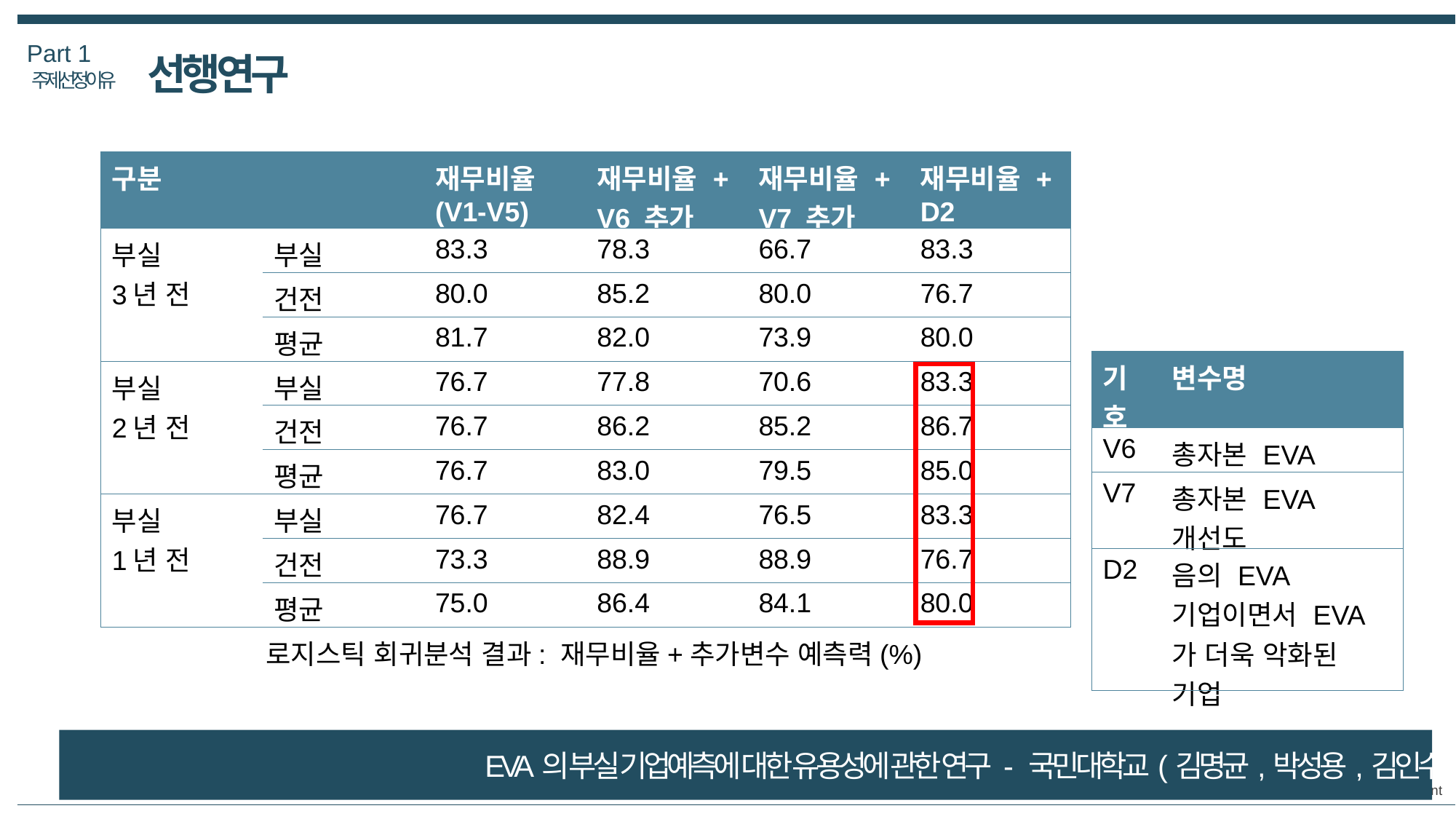

Part 1
선행연구
주제선정이유
 선행연구
| 구분 |  | 재무비율(V1-V5) | 재무비율 + V6 추가 | 재무비율 + V7 추가 | 재무비율 + D2 |
| --- | --- | --- | --- | --- | --- |
| 부실 3년 전 | 부실 | 83.3 | 78.3 | 66.7 | 83.3 |
|  | 건전 | 80.0 | 85.2 | 80.0 | 76.7 |
|  | 평균 | 81.7 | 82.0 | 73.9 | 80.0 |
| 부실 2년 전 | 부실 | 76.7 | 77.8 | 70.6 | 83.3 |
|  | 건전 | 76.7 | 86.2 | 85.2 | 86.7 |
|  | 평균 | 76.7 | 83.0 | 79.5 | 85.0 |
| 부실 1년 전 | 부실 | 76.7 | 82.4 | 76.5 | 83.3 |
|  | 건전 | 73.3 | 88.9 | 88.9 | 76.7 |
|  | 평균 | 75.0 | 86.4 | 84.1 | 80.0 |
| 기호 | 변수명 |
| --- | --- |
| V6 | 총자본 EVA |
| V7 | 총자본 EVA 개선도 |
| D2 | 음의 EVA 기업이면서 EVA가 더욱 악화된 기업 |

(3) 문제점 및 개선방안
로지스틱 회귀분석 결과: 재무비율+추가변수 예측력(%)

EVA의 부실 기업예측에 대한 유용성에 관한 연구 -  국민대학교(김명균,박성용,김인수)